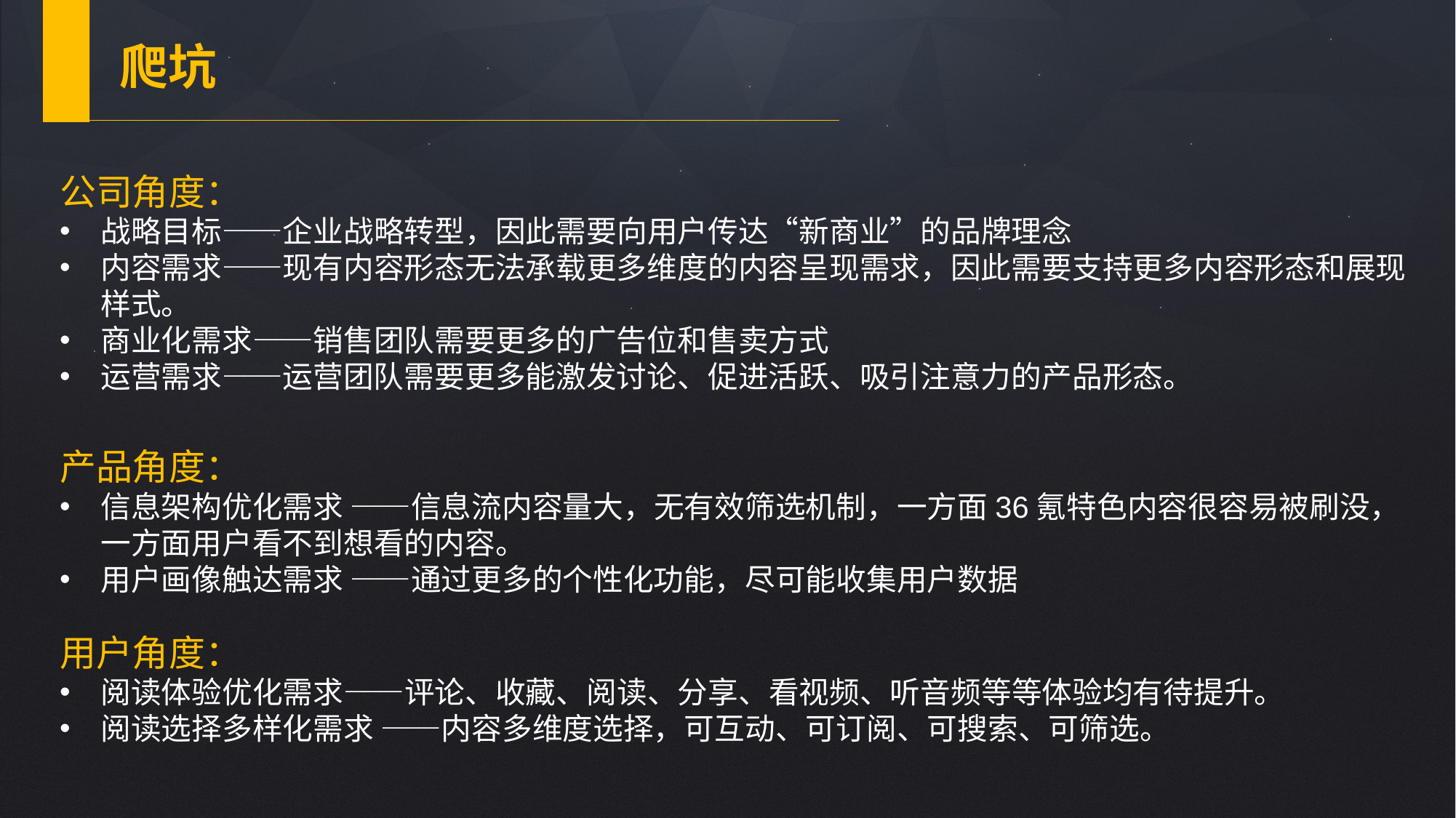

爬坑
公司角度：
战略目标——企业战略转型，因此需要向用户传达“新商业”的品牌理念
内容需求——现有内容形态无法承载更多维度的内容呈现需求，因此需要支持更多内容形态和展现样式。
商业化需求——销售团队需要更多的广告位和售卖方式
运营需求——运营团队需要更多能激发讨论、促进活跃、吸引注意力的产品形态。
产品角度：
信息架构优化需求 ——信息流内容量大，无有效筛选机制，一方面36氪特色内容很容易被刷没，一方面用户看不到想看的内容。
用户画像触达需求 ——通过更多的个性化功能，尽可能收集用户数据
用户角度：
阅读体验优化需求——评论、收藏、阅读、分享、看视频、听音频等等体验均有待提升。
阅读选择多样化需求 ——内容多维度选择，可互动、可订阅、可搜索、可筛选。